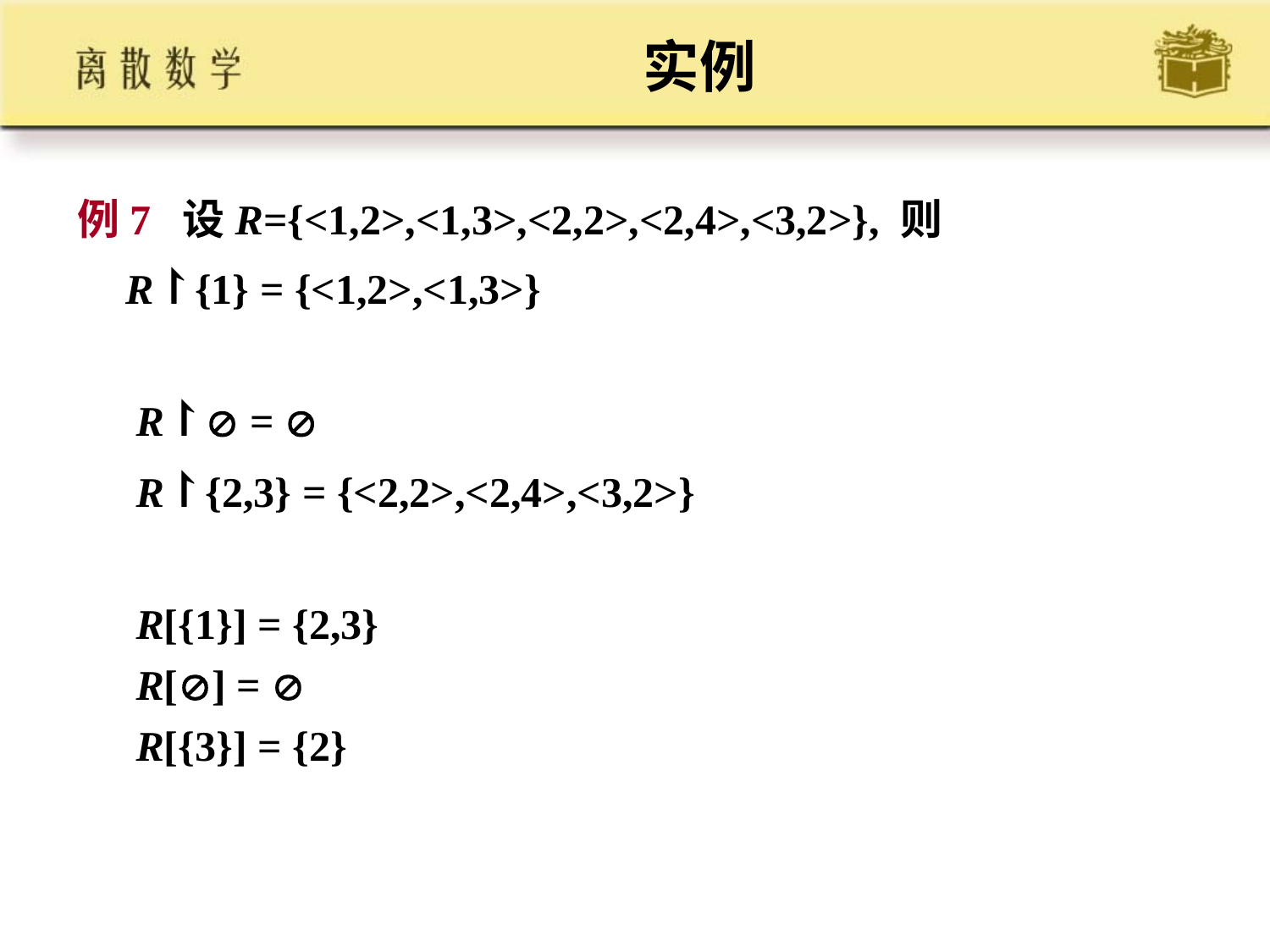

# 实例
例7  设R={<1,2>,<1,3>,<2,2>,<2,4>,<3,2>}, 则
R↾{1} = {<1,2>,<1,3>}
	 R↾∅ = ∅
 R↾{2,3} = {<2,2>,<2,4>,<3,2>}
	 R[{1}] = {2,3}
 R[∅] = ∅
 R[{3}] = {2}
19